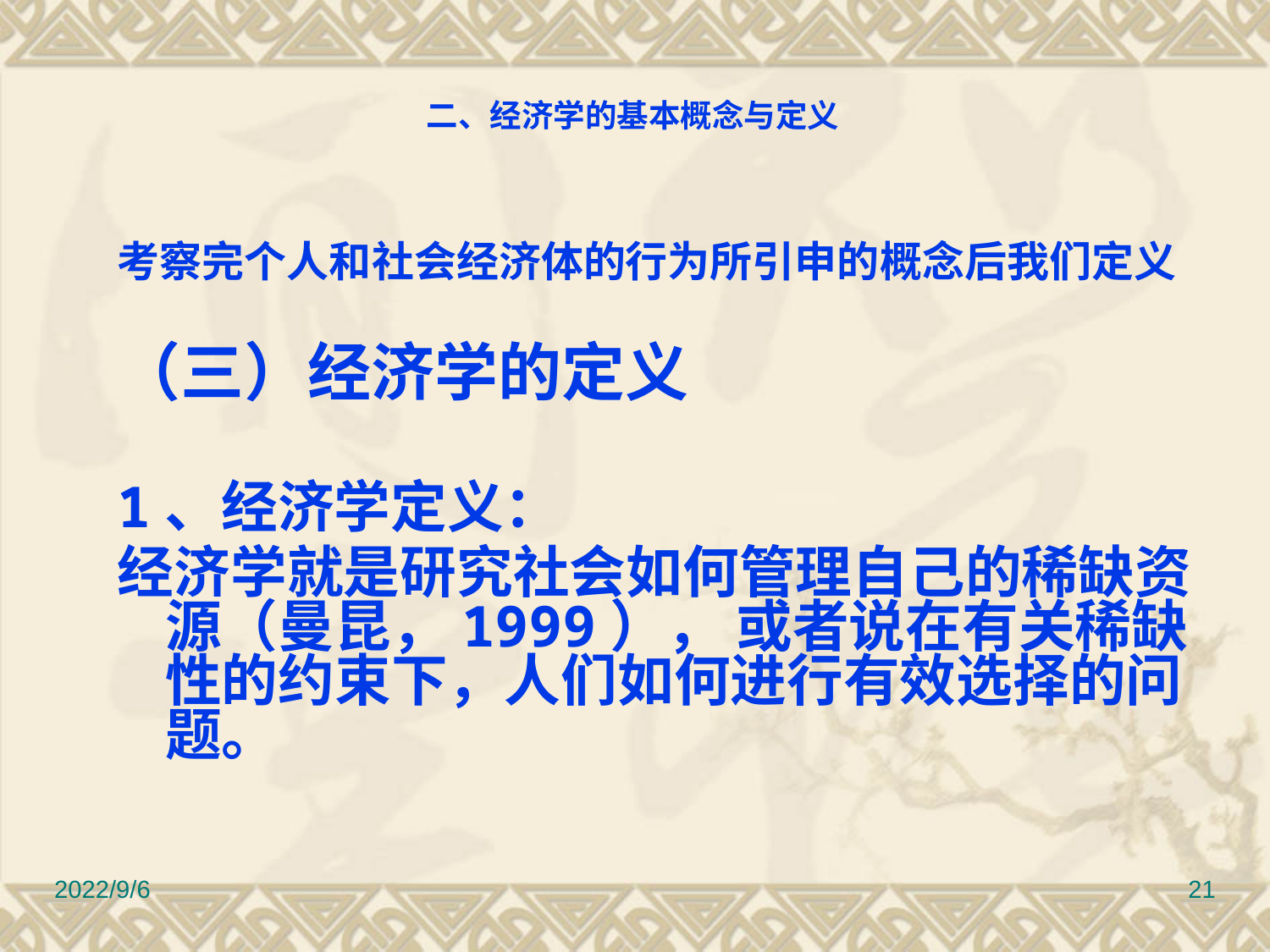

二、经济学的基本概念与定义
考察完个人和社会经济体的行为所引申的概念后我们定义

（三）经济学的定义

1、经济学定义：
经济学就是研究社会如何管理自己的稀缺资源（曼昆，1999）， 或者说在有关稀缺性的约束下，人们如何进行有效选择的问题。
2022/9/6
21